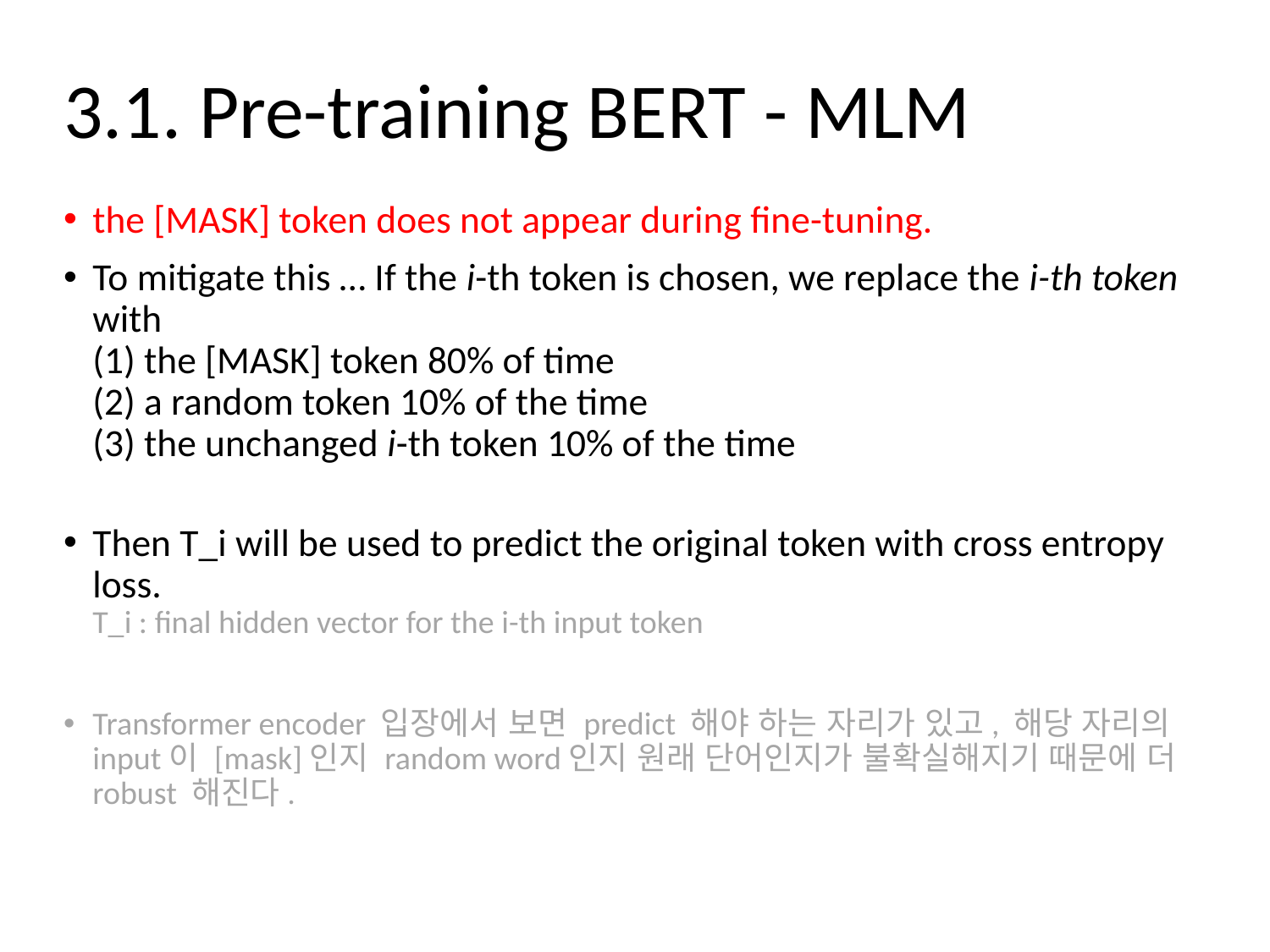

# 3.1. Pre-training BERT - MLM
the [MASK] token does not appear during fine-tuning.
To mitigate this … If the i-th token is chosen, we replace the i-th token with
(1) the [MASK] token 80% of time
(2) a random token 10% of the time
(3) the unchanged i-th token 10% of the time
Then T_i will be used to predict the original token with cross entropy loss.
T_i : final hidden vector for the i-th input token

Transformer encoder 입장에서 보면 predict 해야 하는 자리가 있고, 해당 자리의 input이 [mask]인지 random word인지 원래 단어인지가 불확실해지기 때문에 더 robust 해진다.